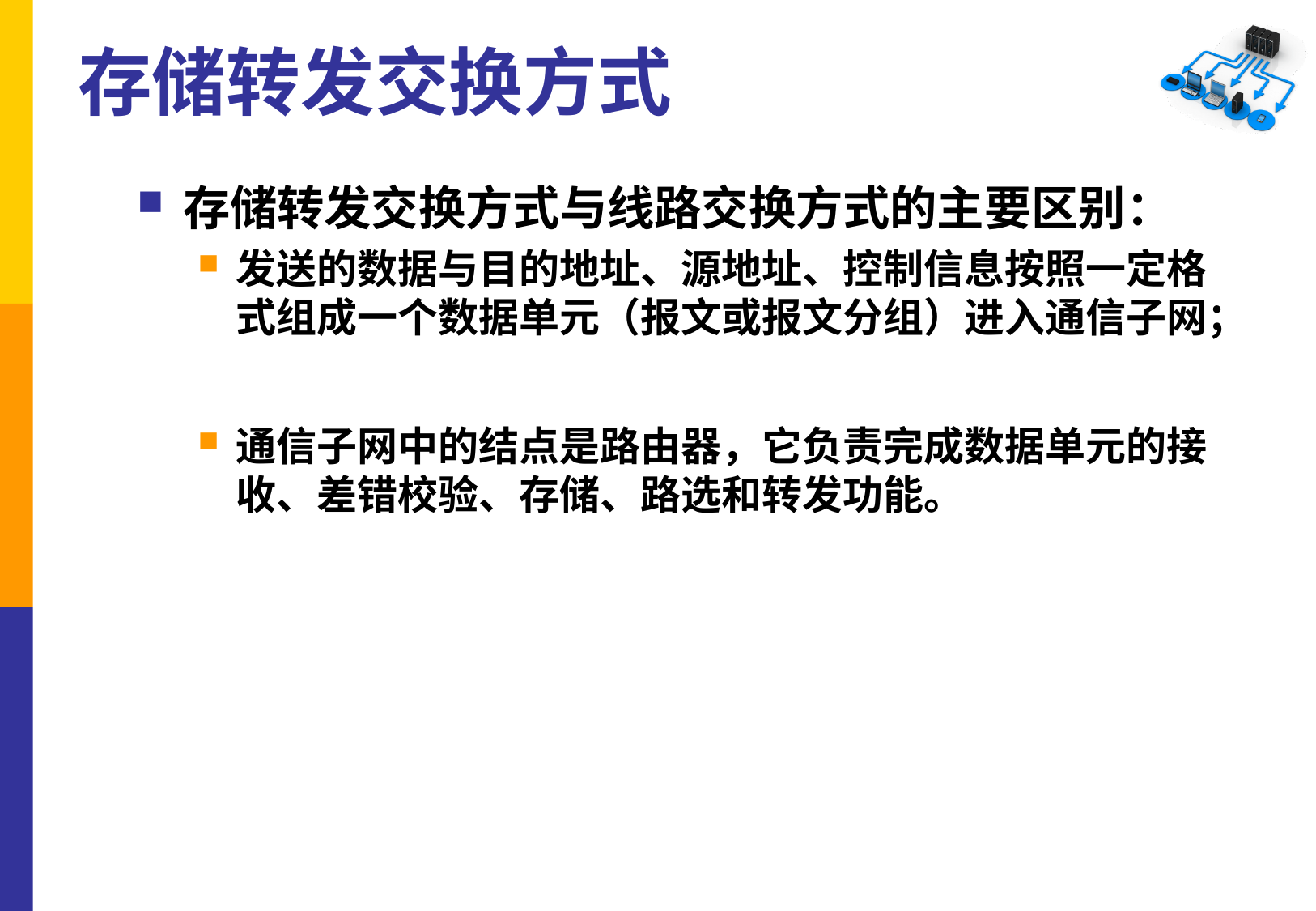

存储转发交换方式
存储转发交换方式与线路交换方式的主要区别：
发送的数据与目的地址、源地址、控制信息按照一定格式组成一个数据单元（报文或报文分组）进入通信子网；

通信子网中的结点是路由器，它负责完成数据单元的接收、差错校验、存储、路选和转发功能。